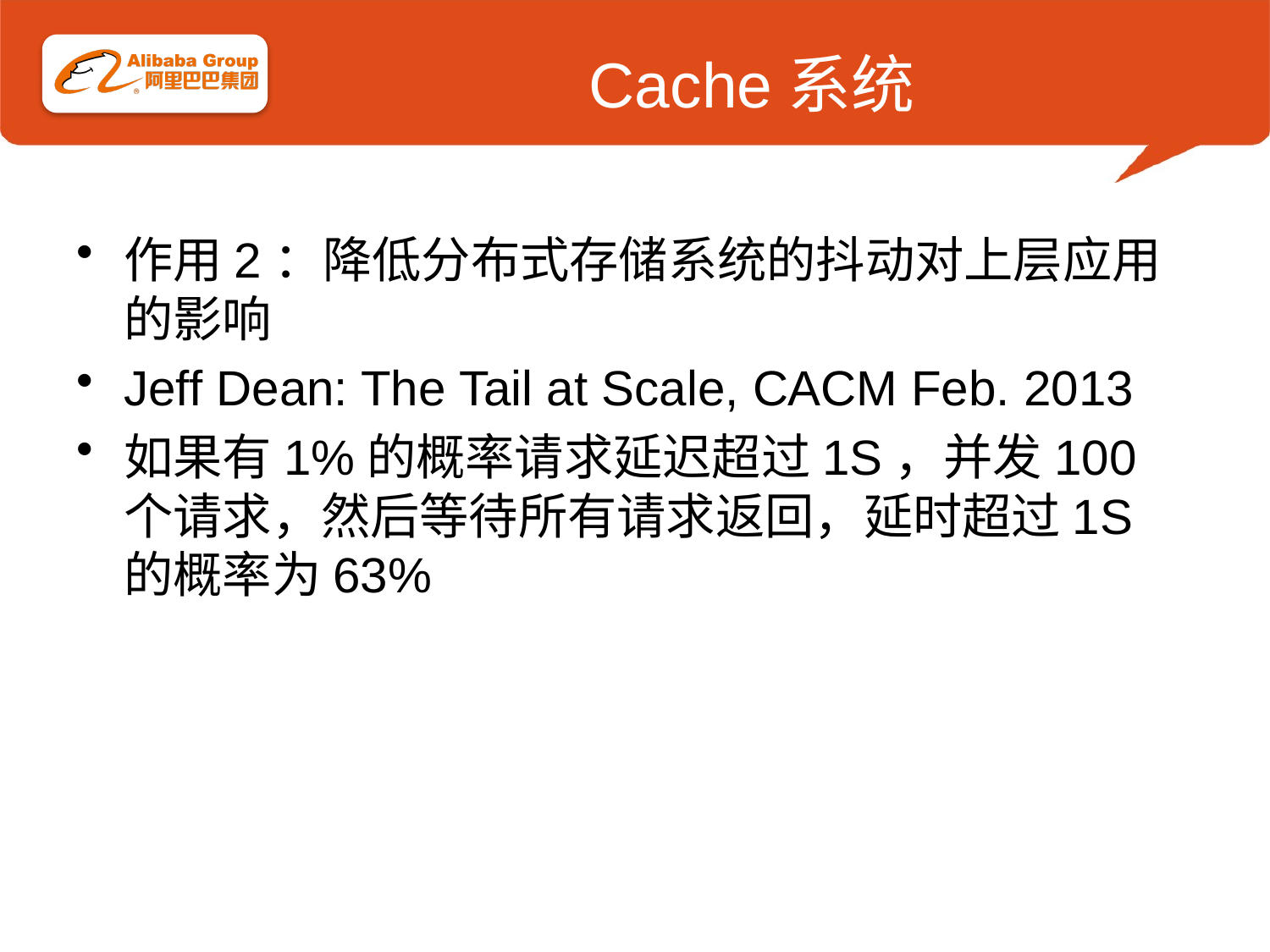

# Cache系统
作用2：降低分布式存储系统的抖动对上层应用的影响
Jeff Dean: The Tail at Scale, CACM Feb. 2013
如果有1%的概率请求延迟超过1S，并发100个请求，然后等待所有请求返回，延时超过1S的概率为63%